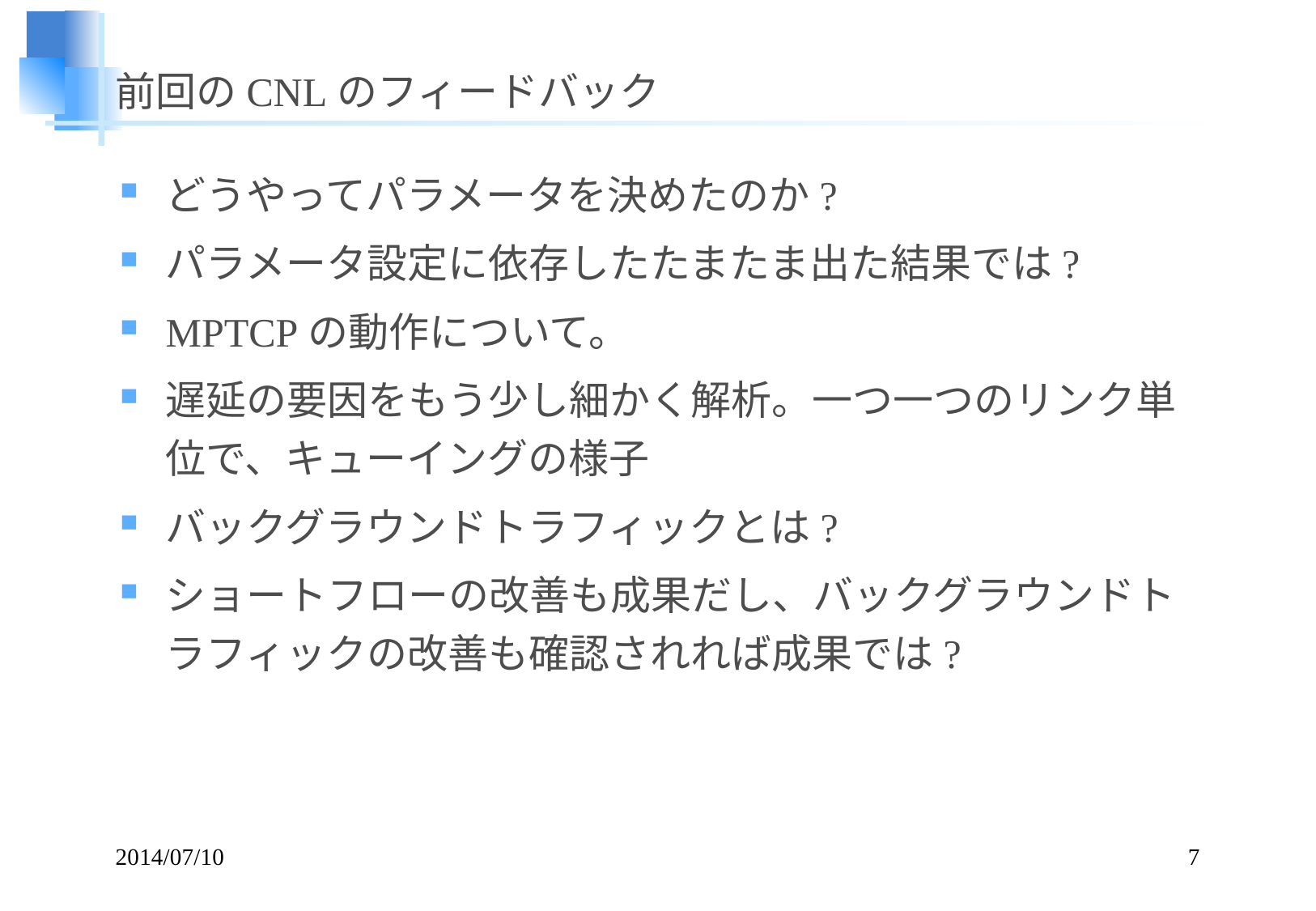

# 前回のCNLのフィードバック
どうやってパラメータを決めたのか?
パラメータ設定に依存したたまたま出た結果では?
MPTCPの動作について。
遅延の要因をもう少し細かく解析。一つ一つのリンク単位で、キューイングの様子
バックグラウンドトラフィックとは?
ショートフローの改善も成果だし、バックグラウンドトラフィックの改善も確認されれば成果では?

2014/07/10
7